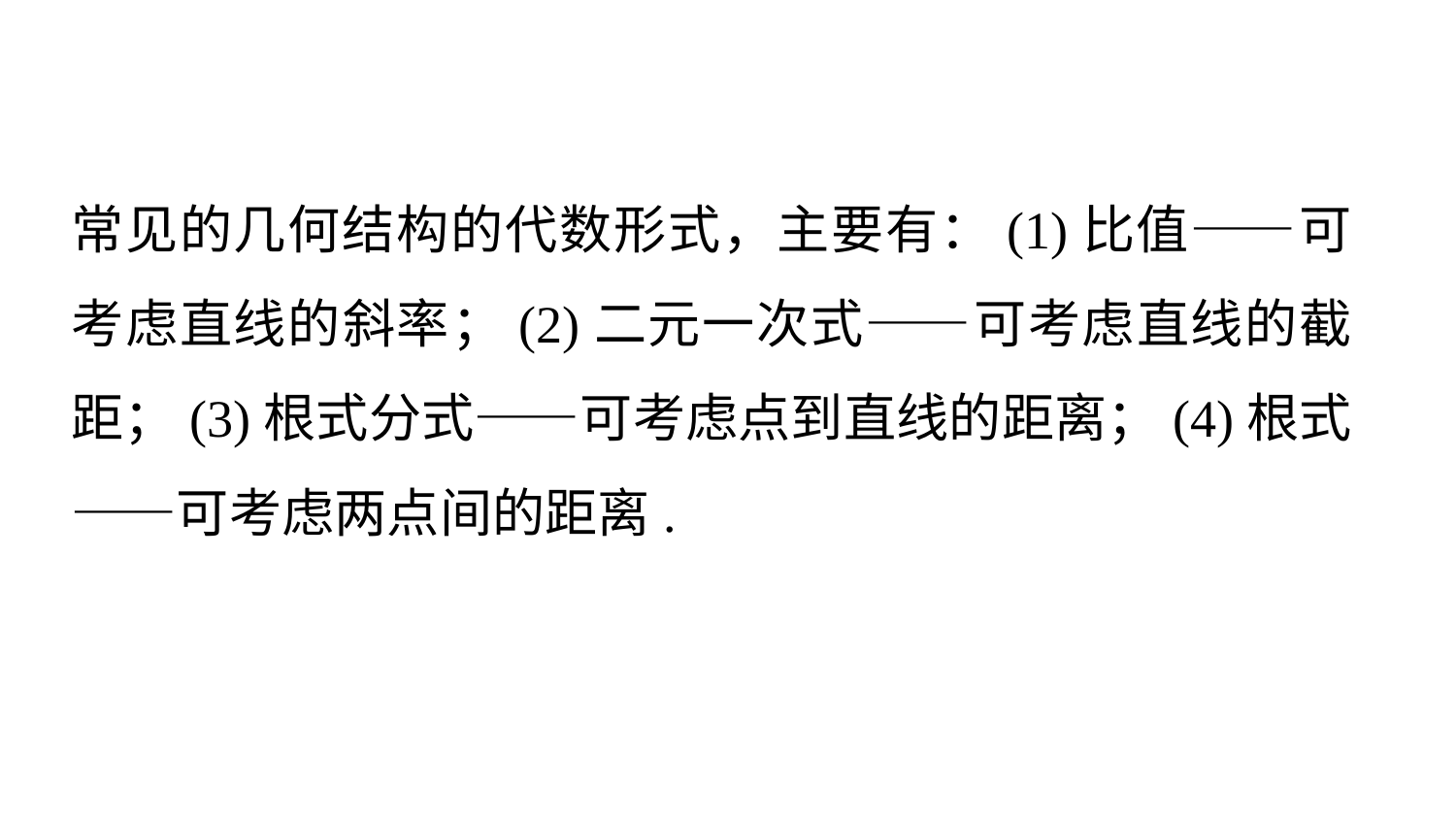

常见的几何结构的代数形式，主要有：(1)比值——可考虑直线的斜率；(2)二元一次式——可考虑直线的截距；(3)根式分式——可考虑点到直线的距离；(4)根式——可考虑两点间的距离.